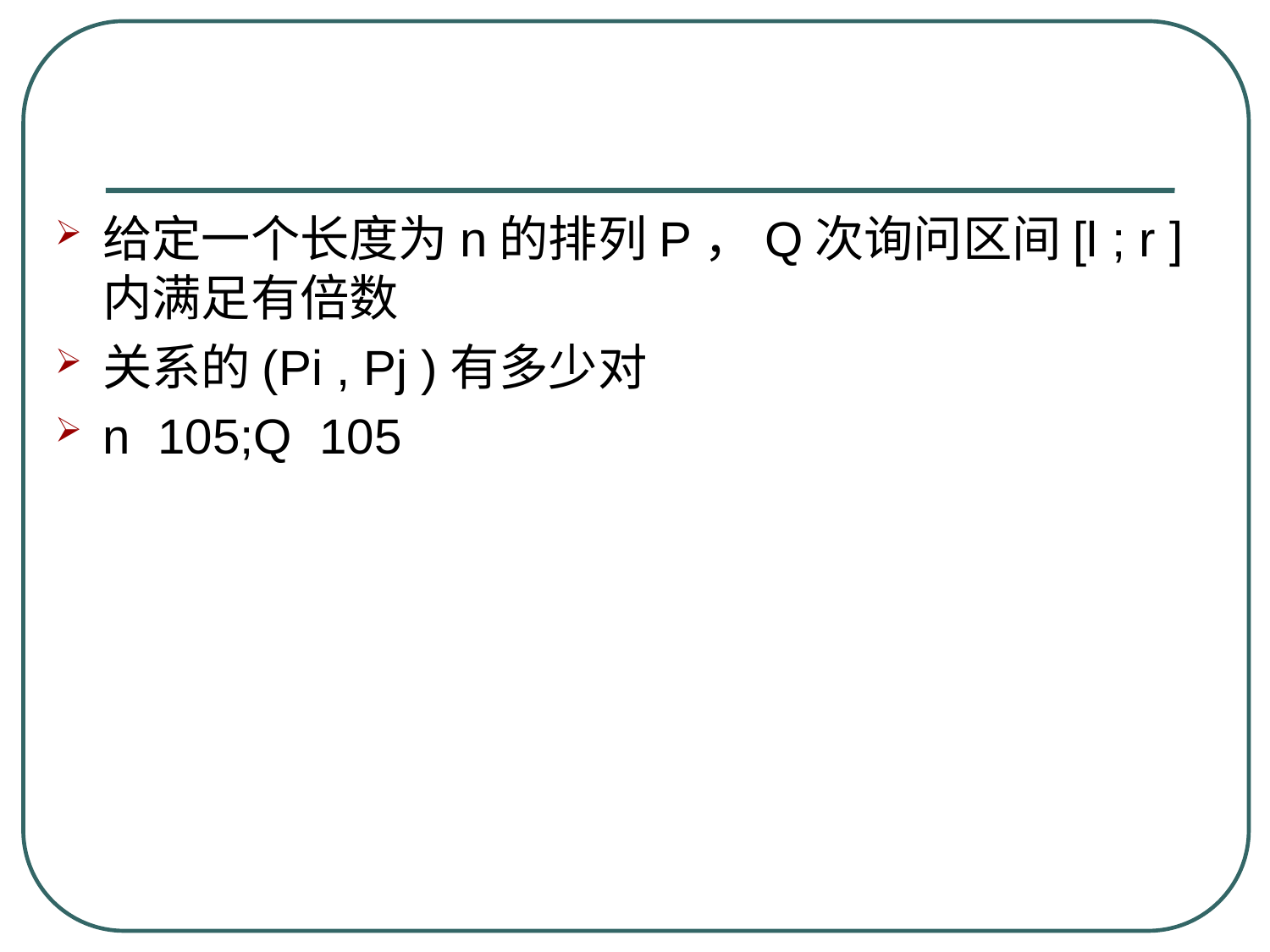

#
给定一个长度为n的排列P，Q次询问区间[l ; r ]内满足有倍数
关系的(Pi , Pj )有多少对
n  105;Q  105